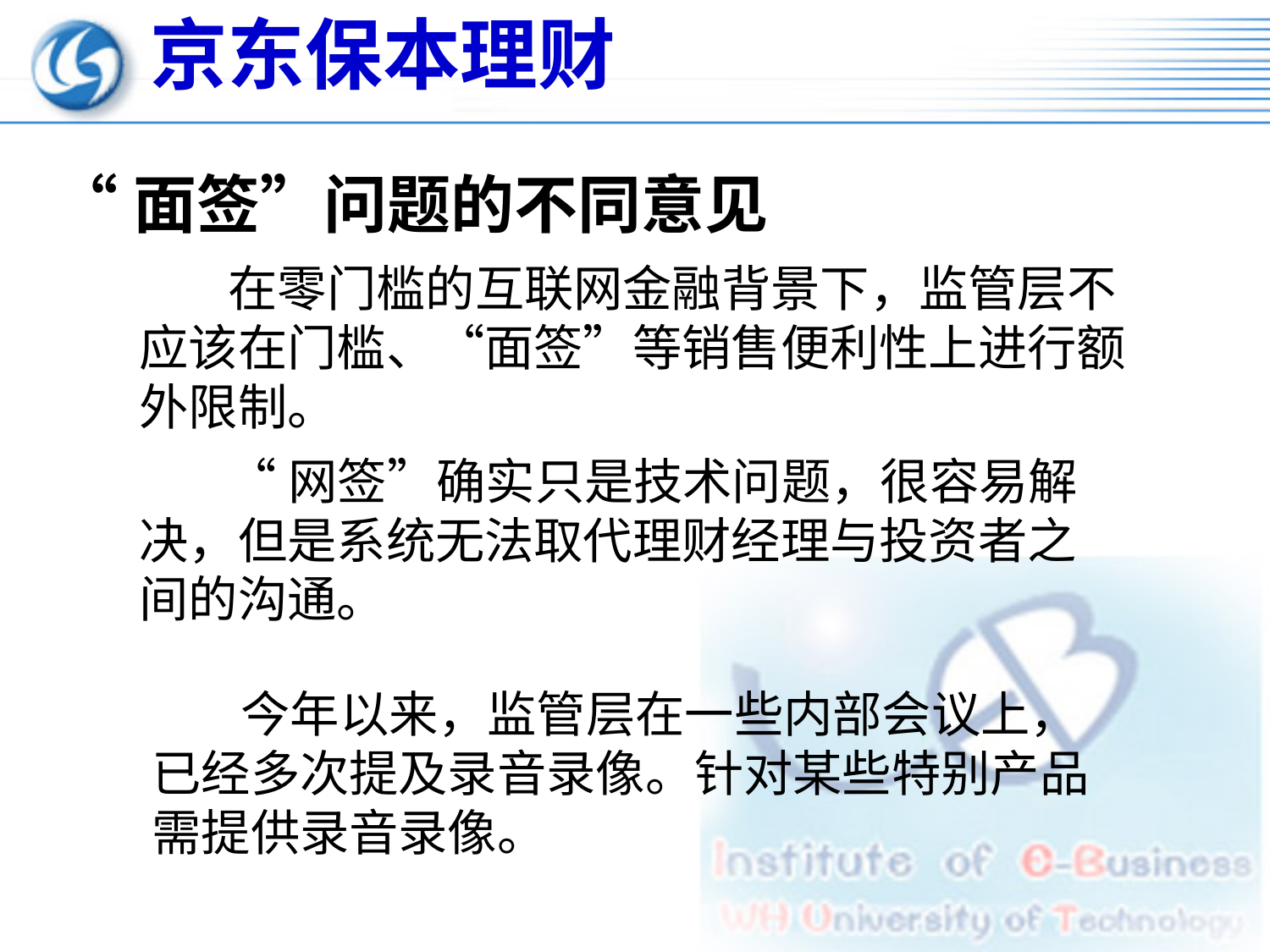

京东保本理财
“面签”问题的不同意见
       在零门槛的互联网金融背景下，监管层不应该在门槛、“面签”等销售便利性上进行额外限制。
        “网签”确实只是技术问题，很容易解决，但是系统无法取代理财经理与投资者之间的沟通。
       今年以来，监管层在一些内部会议上，已经多次提及录音录像。针对某些特别产品需提供录音录像。